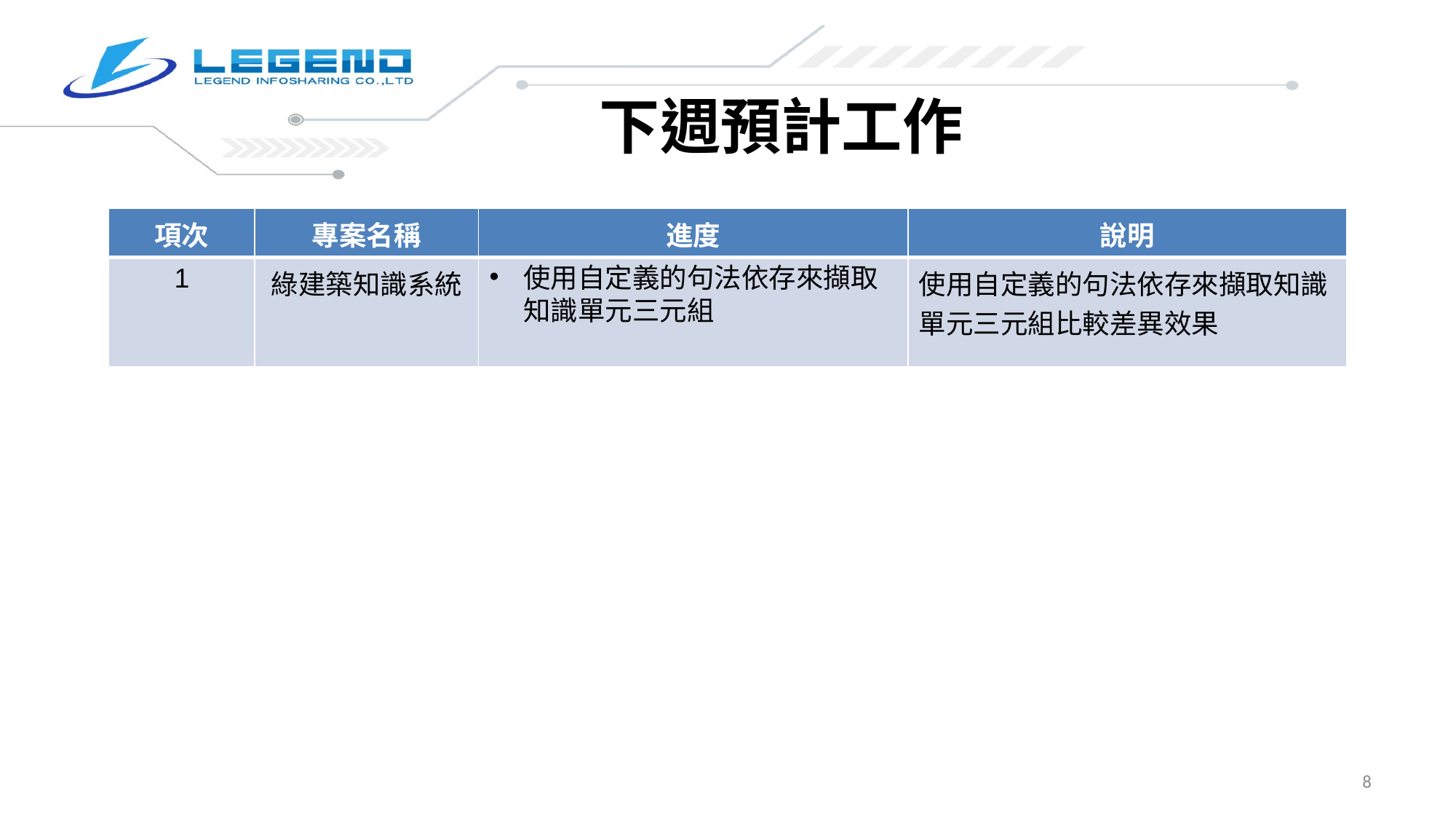

# 下週預計工作
| 項次 | 專案名稱 | 進度 | 說明 |
| --- | --- | --- | --- |
| 1 | 綠建築知識系統 | 使用自定義的句法依存來擷取知識單元三元組 | 使用自定義的句法依存來擷取知識單元三元組比較差異效果 |
8